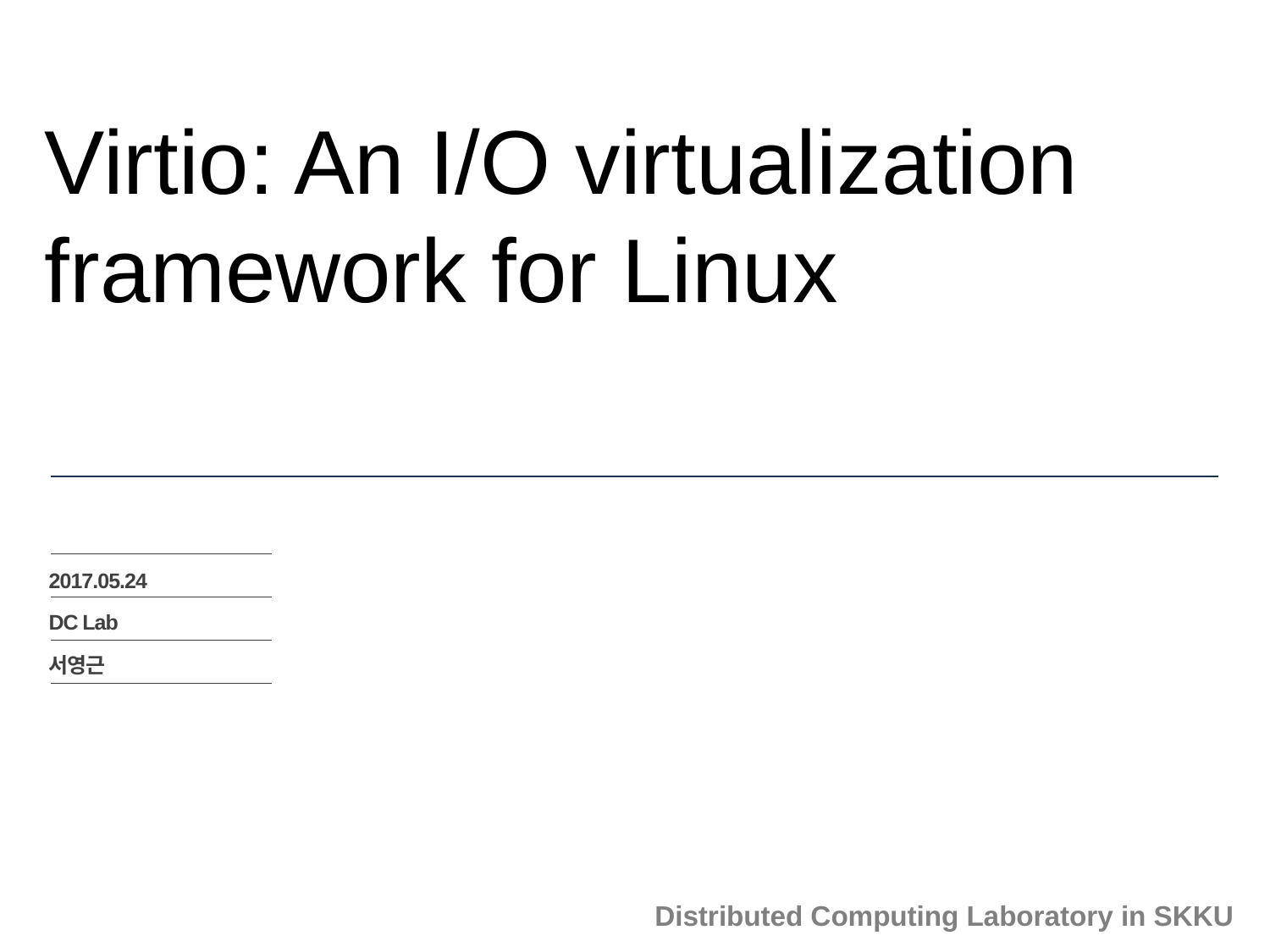

# Virtio: An I/O virtualization framework for Linux
2017.05.24
DC Lab
서영근
Distributed Computing Laboratory in SKKU